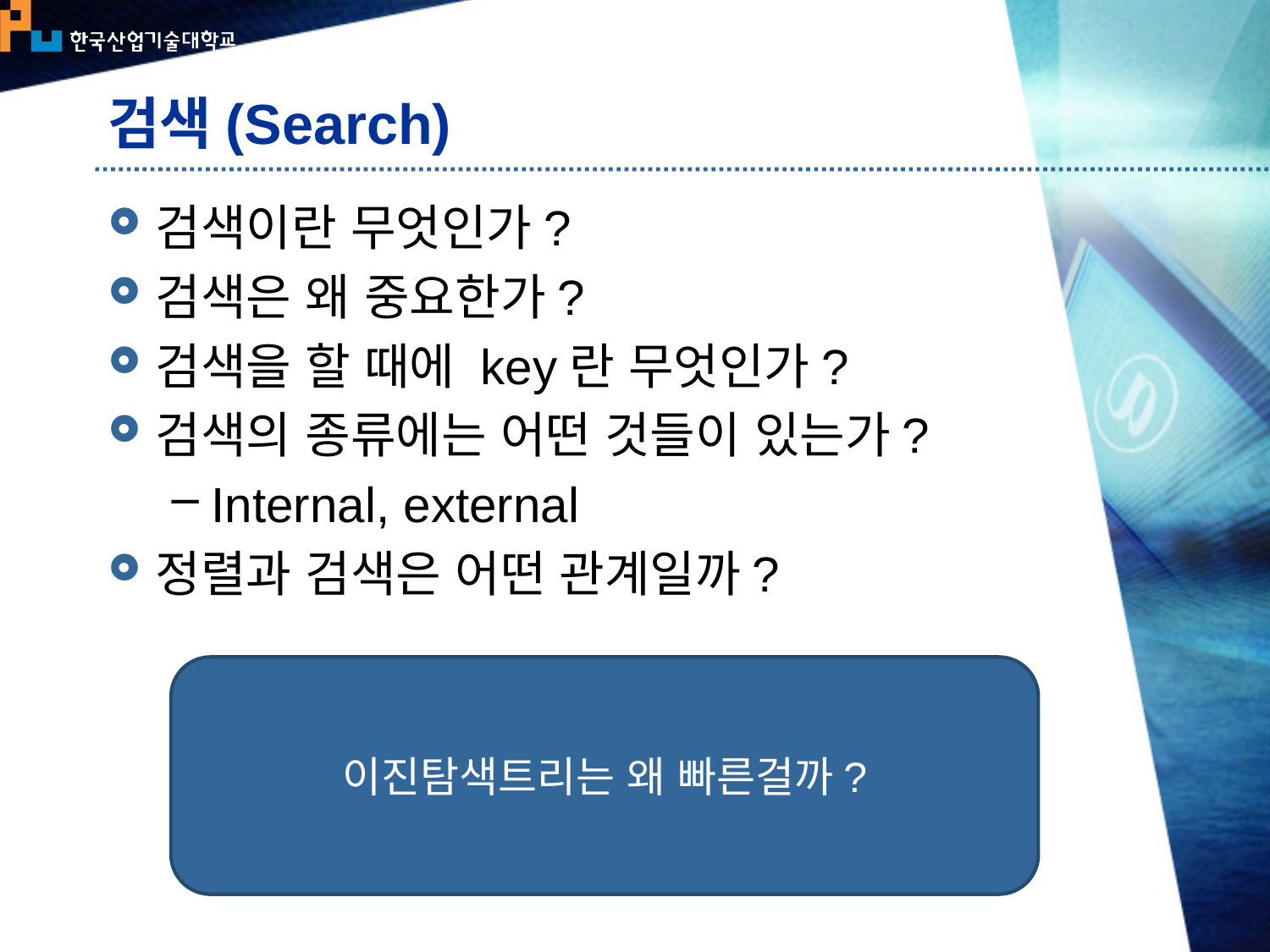

# 검색(Search)
검색이란 무엇인가?
검색은 왜 중요한가?
검색을 할 때에 key란 무엇인가?
검색의 종류에는 어떤 것들이 있는가?
Internal, external
정렬과 검색은 어떤 관계일까?

이진탐색트리는 왜 빠른걸까?